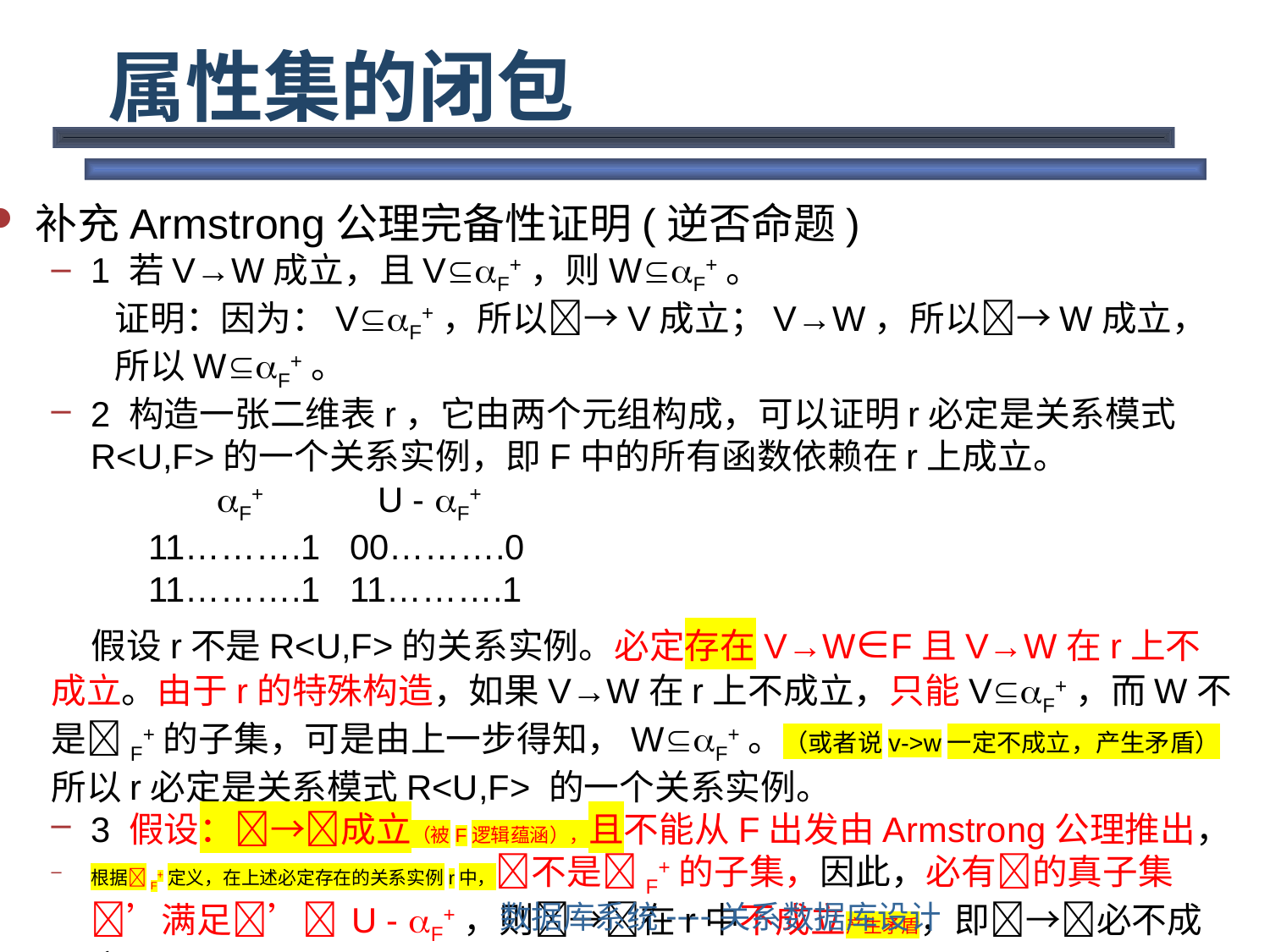

# 属性集的闭包
补充Armstrong公理完备性证明(逆否命题)
1 若V→W成立，且V⊆αF+，则W⊆αF+。
证明：因为：V⊆αF+，所以α→V成立；V→W，所以α→W成立，所以W⊆αF+。
2 构造一张二维表r，它由两个元组构成，可以证明r必定是关系模式R<U,F>的一个关系实例，即F中的所有函数依赖在r上成立。
                 αF+                    U - αF+
          11……….1   00……….0
          11……….1   11……….1
    假设r不是R<U,F>的关系实例。必定存在V→W∈F且V→W在r上不成立。由于r的特殊构造，如果V→W在r上不成立，只能V⊆αF+，而W不是αF+的子集，可是由上一步得知，W⊆αF+。（或者说v->w一定不成立，产生矛盾）
所以r必定是关系模式R<U,F> 的一个关系实例。
3 假设：α→β成立（被F逻辑蕴涵），且不能从F出发由Armstrong公理推出，
根据αF+定义，在上述必定存在的关系实例r中，β不是αF+的子集，因此，必有β的真子集β’满足β’⊆ U - αF+，则α→β在r中不成立产生矛盾，即α→β必不成立（不为F所逻辑蕴含）。
数据库系统----关系数据库设计